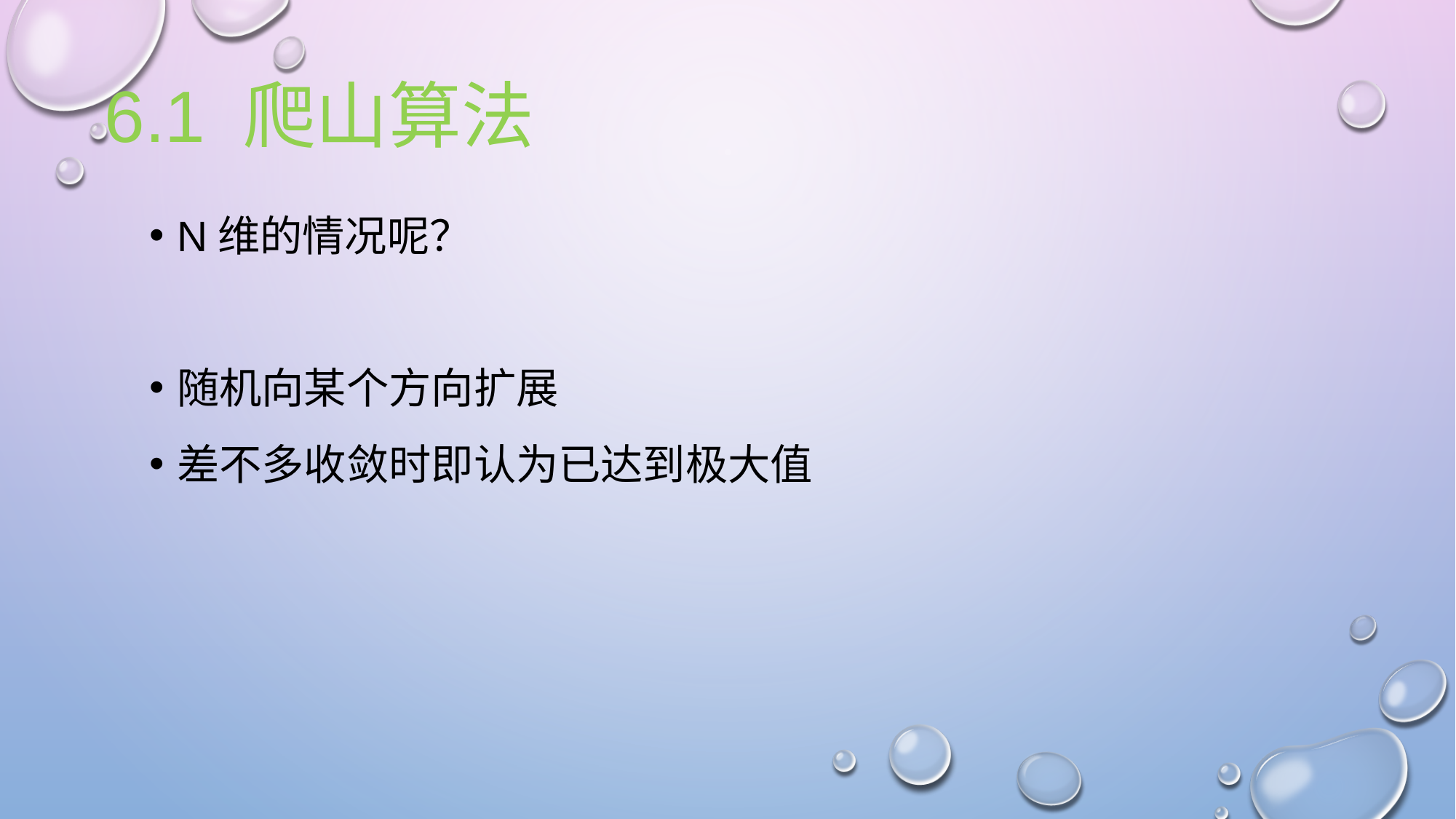

# 6.1 爬山算法
N维的情况呢？

随机向某个方向扩展
差不多收敛时即认为已达到极大值